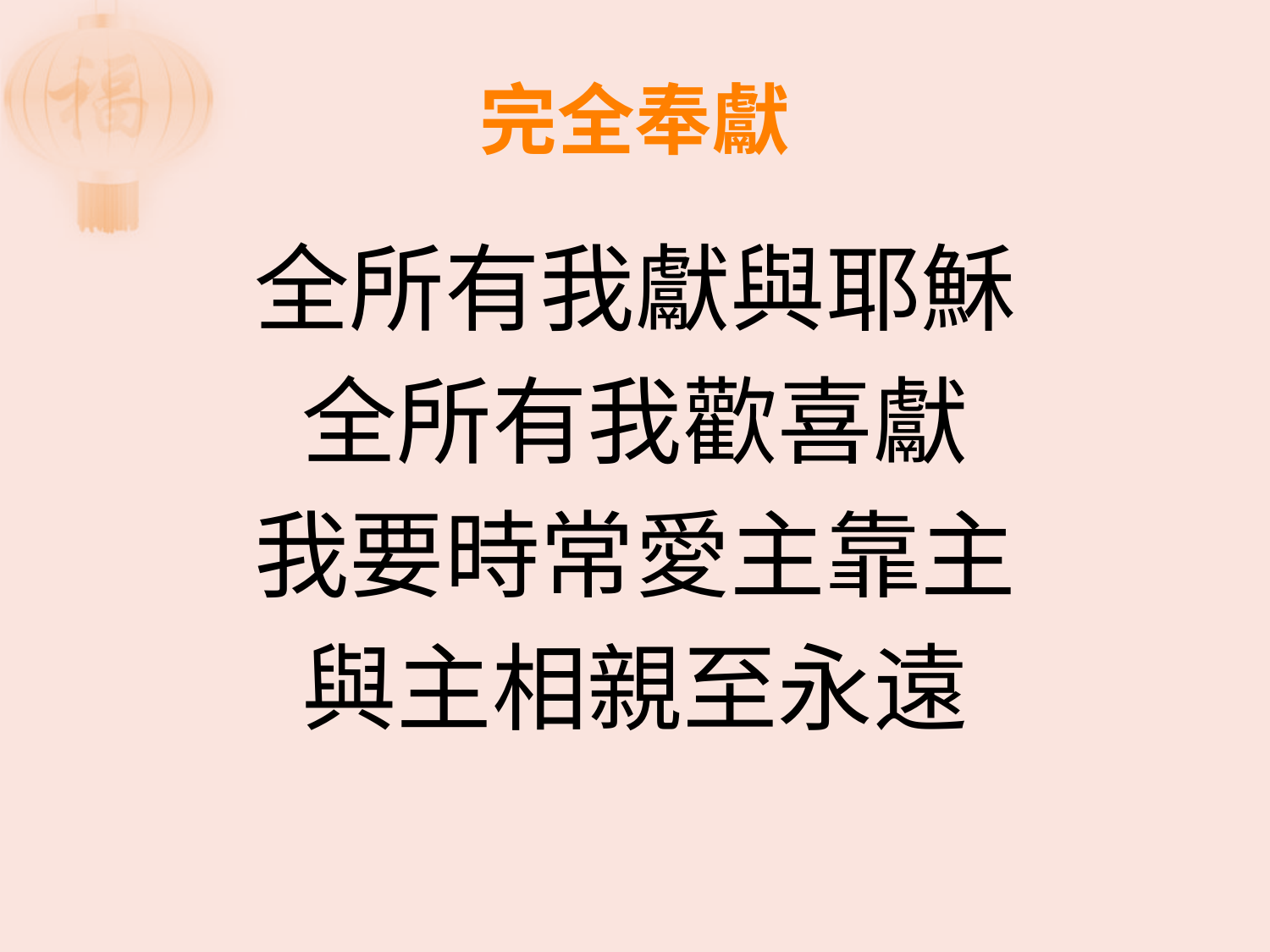

# 完全奉獻
全所有我獻與耶穌
全所有我歡喜獻
我要時常愛主靠主
與主相親至永遠